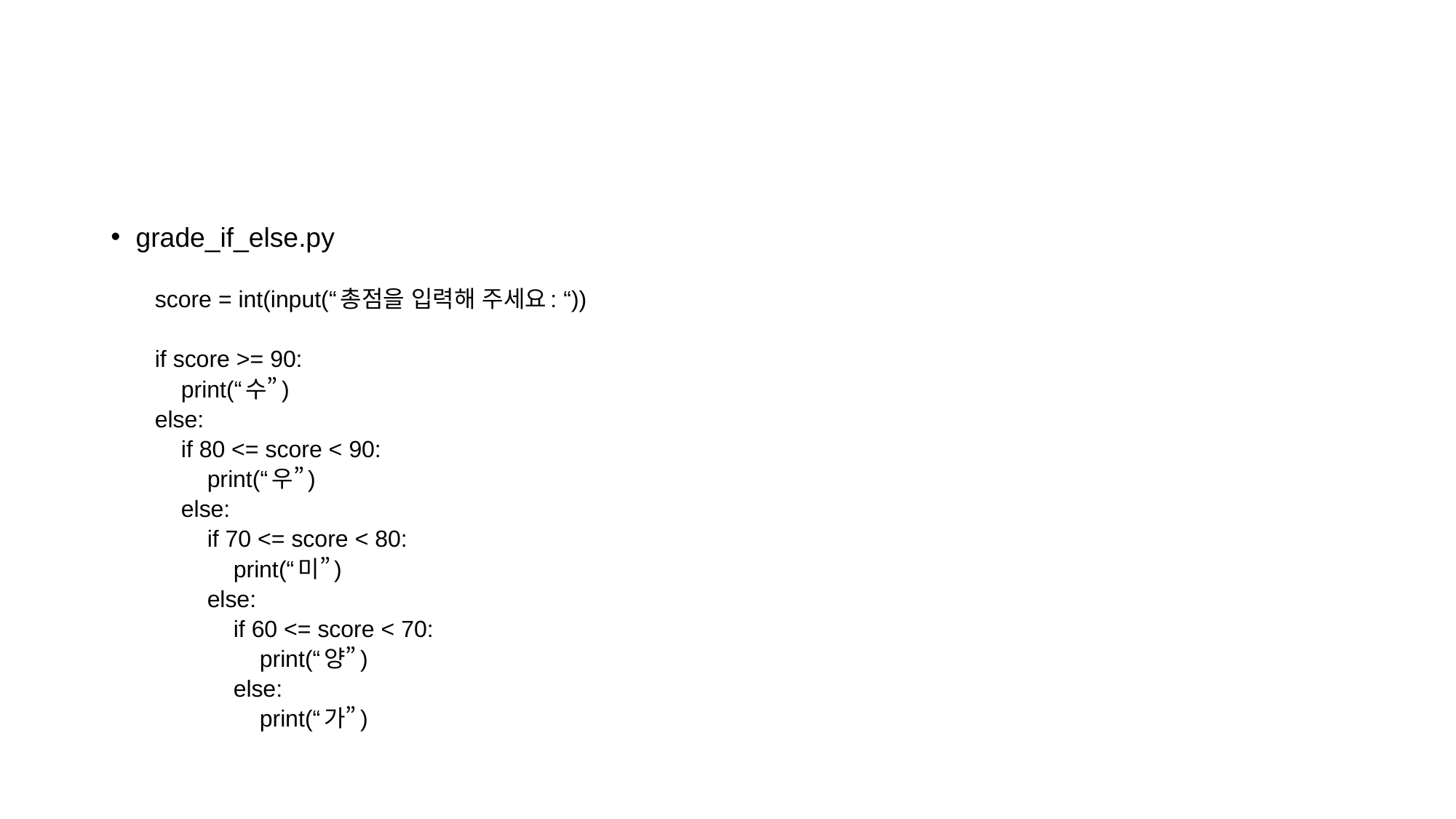

#
grade_if_else.py

score = int(input(“총점을 입력해 주세요: “))

if score >= 90:
    print(“수”)
else:
    if 80 <= score < 90:
        print(“우”)
    else:
        if 70 <= score < 80:
            print(“미”)
        else:
            if 60 <= score < 70:
                print(“양”)
            else:
                print(“가”)